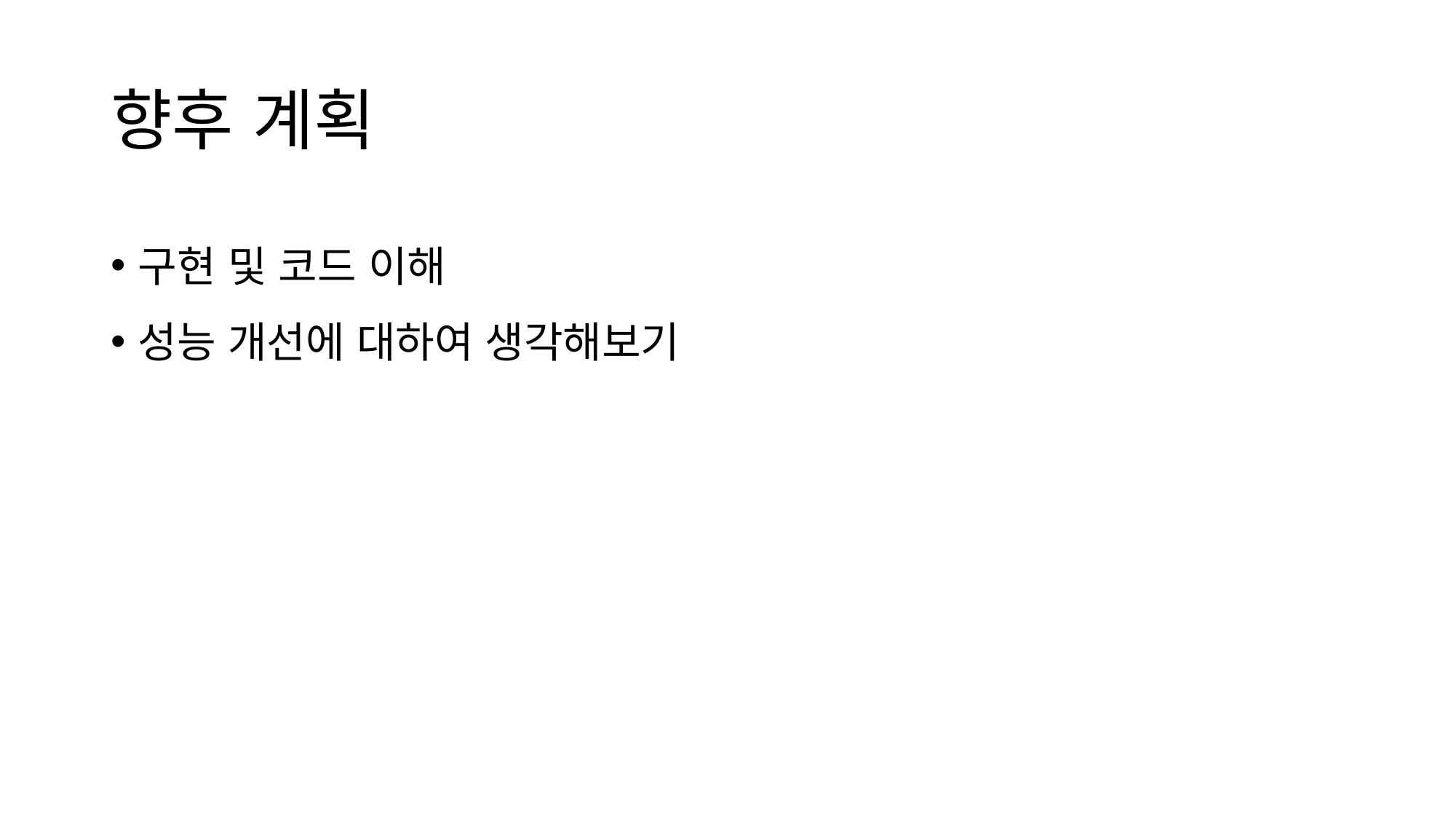

# 향후 계획

구현 및 코드 이해
성능 개선에 대하여 생각해보기